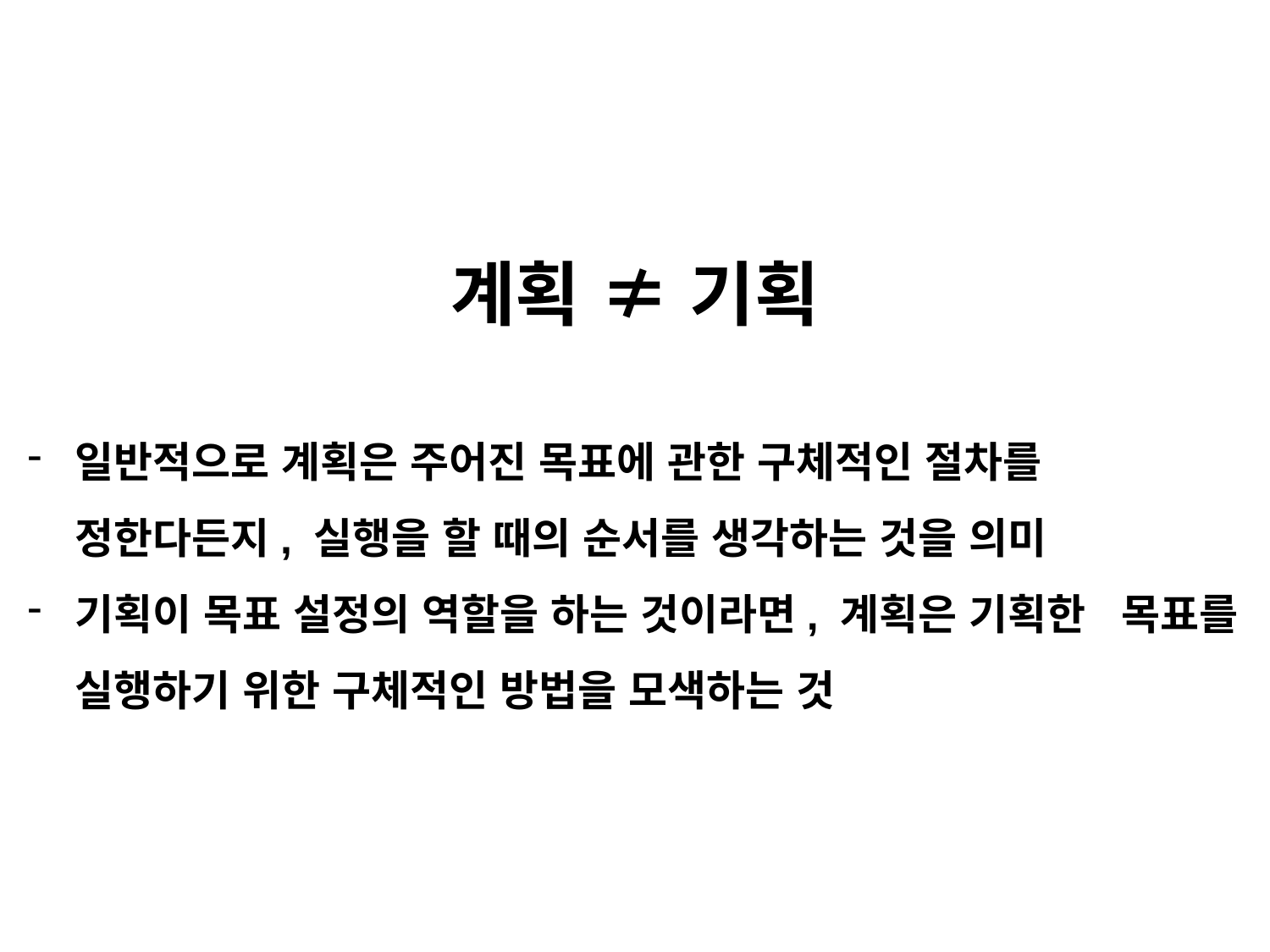

계획 ≠ 기획

일반적으로 계획은 주어진 목표에 관한 구체적인 절차를     정한다든지, 실행을 할 때의 순서를 생각하는 것을 의미
기획이 목표 설정의 역할을 하는 것이라면, 계획은 기획한   목표를 실행하기 위한 구체적인 방법을 모색하는 것